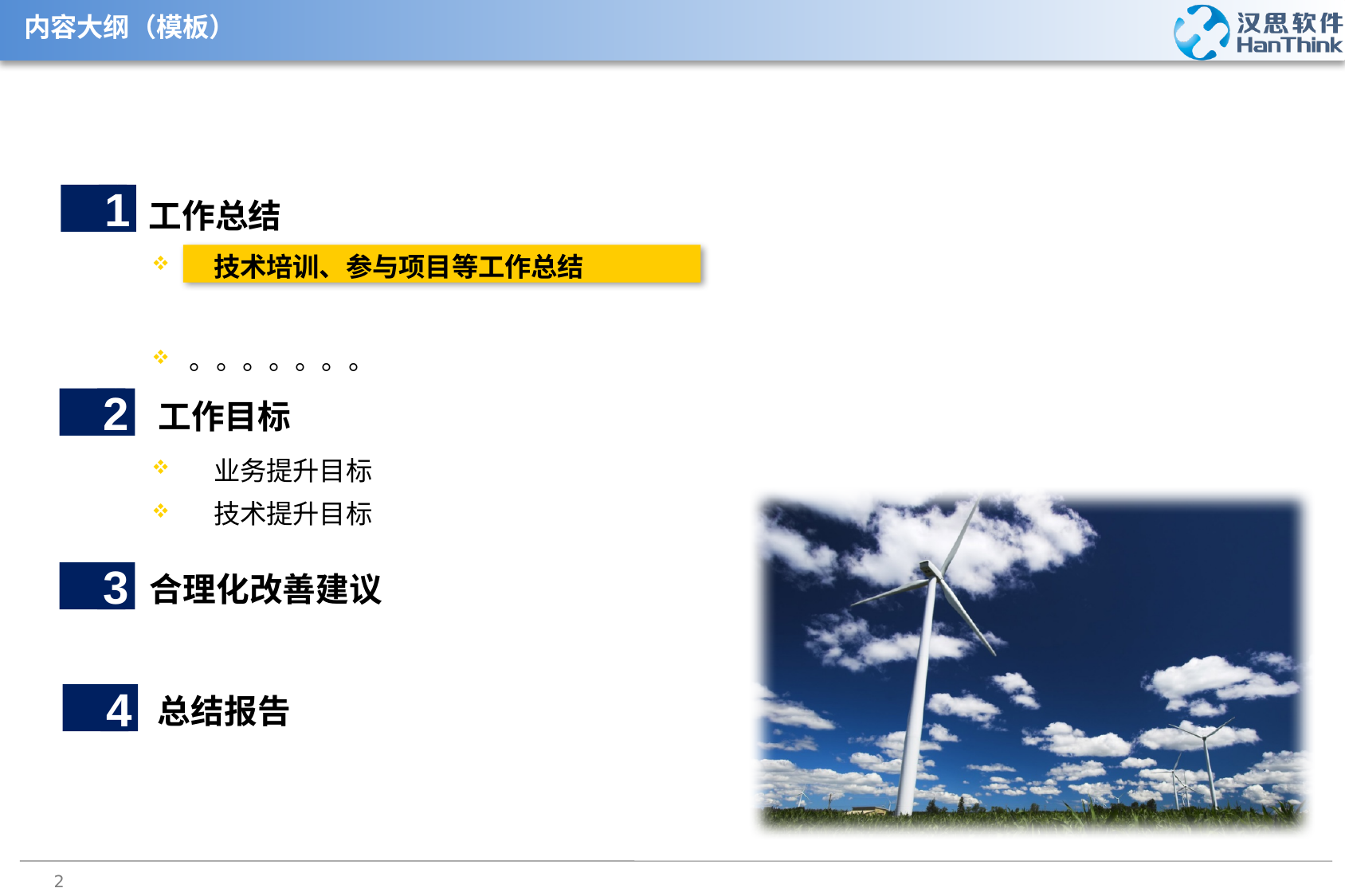

# 内容大纲（模板）

1

工作总结

   技术培训、参与项目等工作总结

。。。。。。。

2

工作目标
   业务提升目标
   技术提升目标

3

合理化改善建议

4

总结报告
2